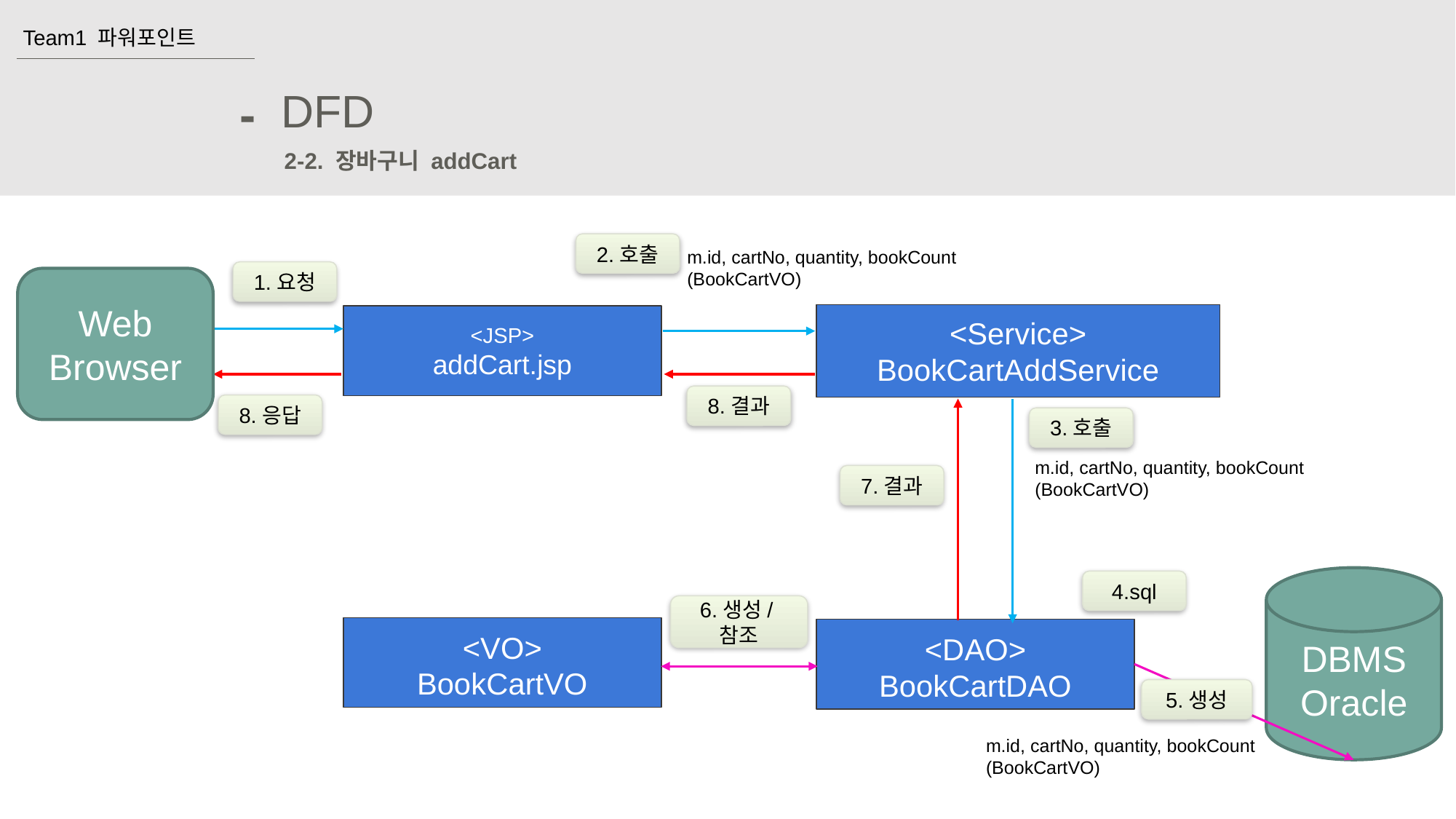

Team1 파워포인트
DFD
-
2-2. 장바구니 addCart
2.호출
m.id, cartNo, quantity, bookCount
(BookCartVO)
1.요청
Web
Browser

<Service>
BookCartAddService

<JSP>
addCart.jsp
8.결과
8.응답
3.호출
m.id, cartNo, quantity, bookCount
(BookCartVO)
7.결과
DBMS
Oracle
4.sql
6.생성/참조
<VO>
BookCartVO
<DAO>
BookCartDAO
5.생성
m.id, cartNo, quantity, bookCount
(BookCartVO)